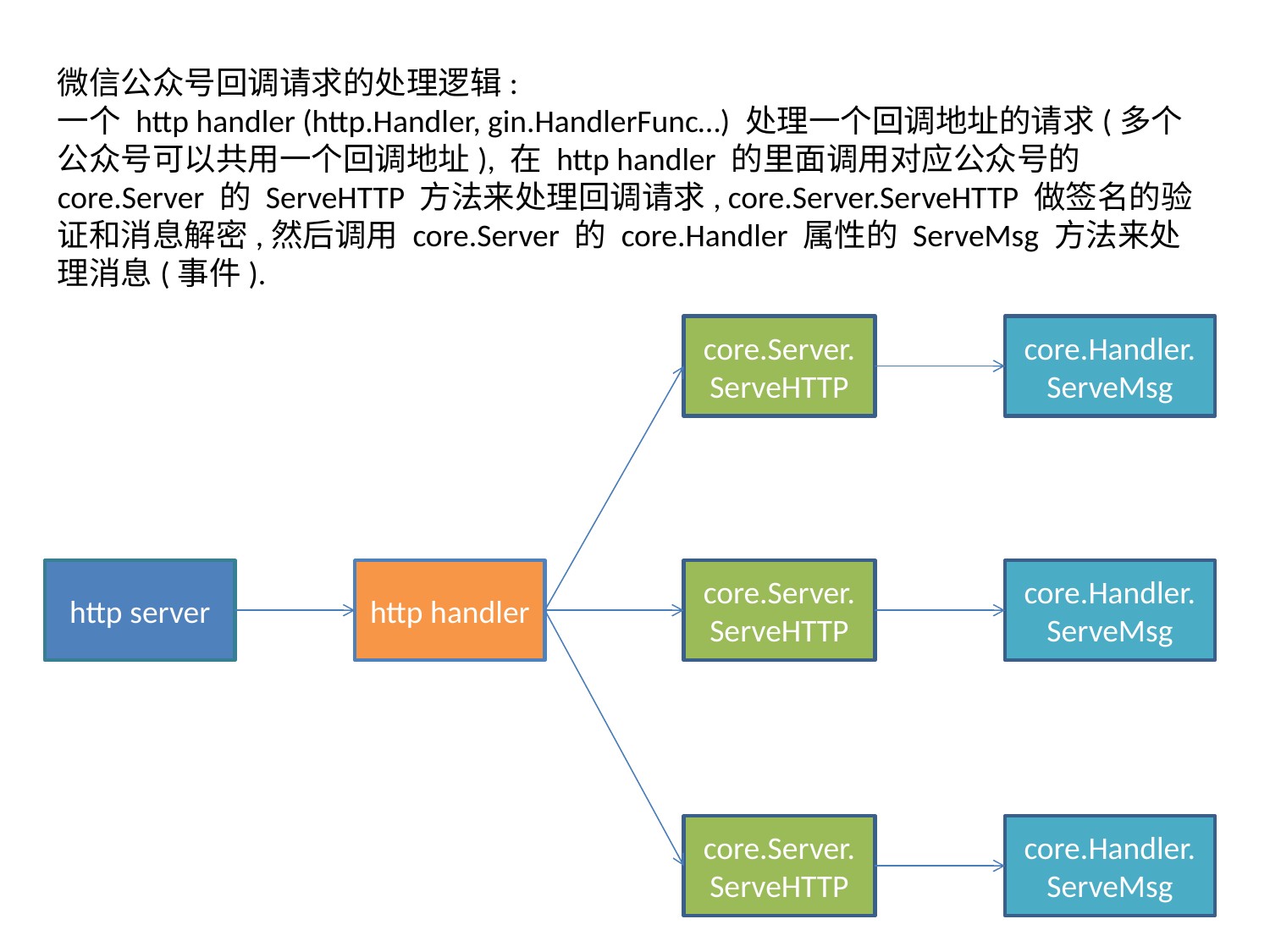

微信公众号回调请求的处理逻辑:
一个 http handler (http.Handler, gin.HandlerFunc…) 处理一个回调地址的请求(多个公众号可以共用一个回调地址), 在 http handler 的里面调用对应公众号的 core.Server 的 ServeHTTP 方法来处理回调请求, core.Server.ServeHTTP 做签名的验证和消息解密,然后调用 core.Server 的 core.Handler 属性的 ServeMsg 方法来处理消息(事件).
core.Server.
ServeHTTP
core.Handler.
ServeMsg
http server
http handler
core.Server.
ServeHTTP
core.Handler.
ServeMsg
core.Server.
ServeHTTP
core.Handler.
ServeMsg